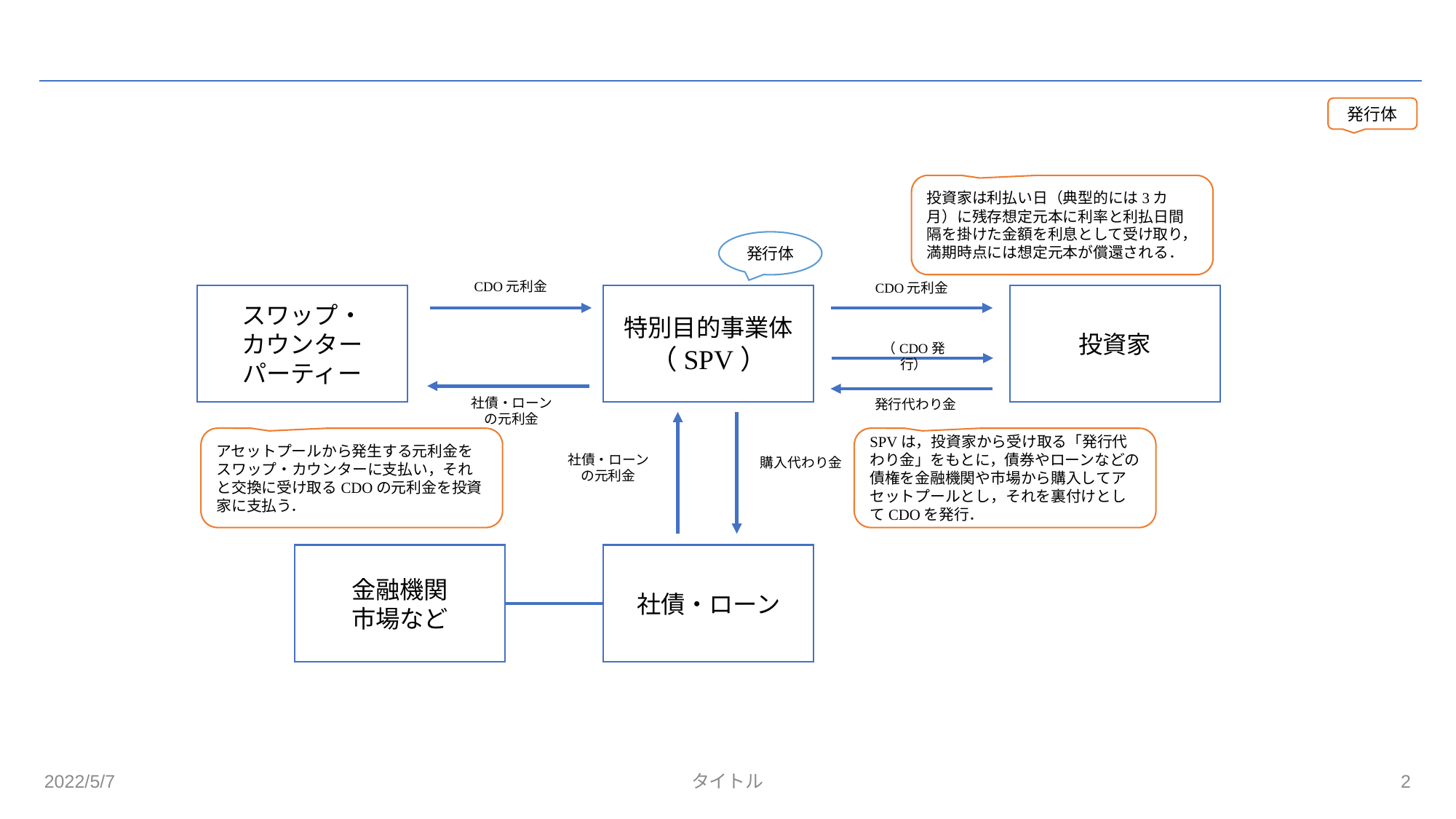

#
発行体
投資家は利払い日（典型的には3カ月）に残存想定元本に利率と利払日間隔を掛けた金額を利息として受け取り，満期時点には想定元本が償還される．
発行体
CDO元利金
CDO元利金
投資家
スワップ・
カウンター
パーティー
特別目的事業体
（SPV）
（CDO発行）
社債・ローン
の元利金
発行代わり金
社債・ローン
の元利金
購入代わり金
金融機関
市場など
社債・ローン
アセットプールから発生する元利金をスワップ・カウンターに支払い，それと交換に受け取るCDOの元利金を投資家に支払う．
SPVは，投資家から受け取る「発行代わり金」をもとに，債券やローンなどの債権を金融機関や市場から購入してアセットプールとし，それを裏付けとしてCDOを発行．
2022/5/7
2
タイトル